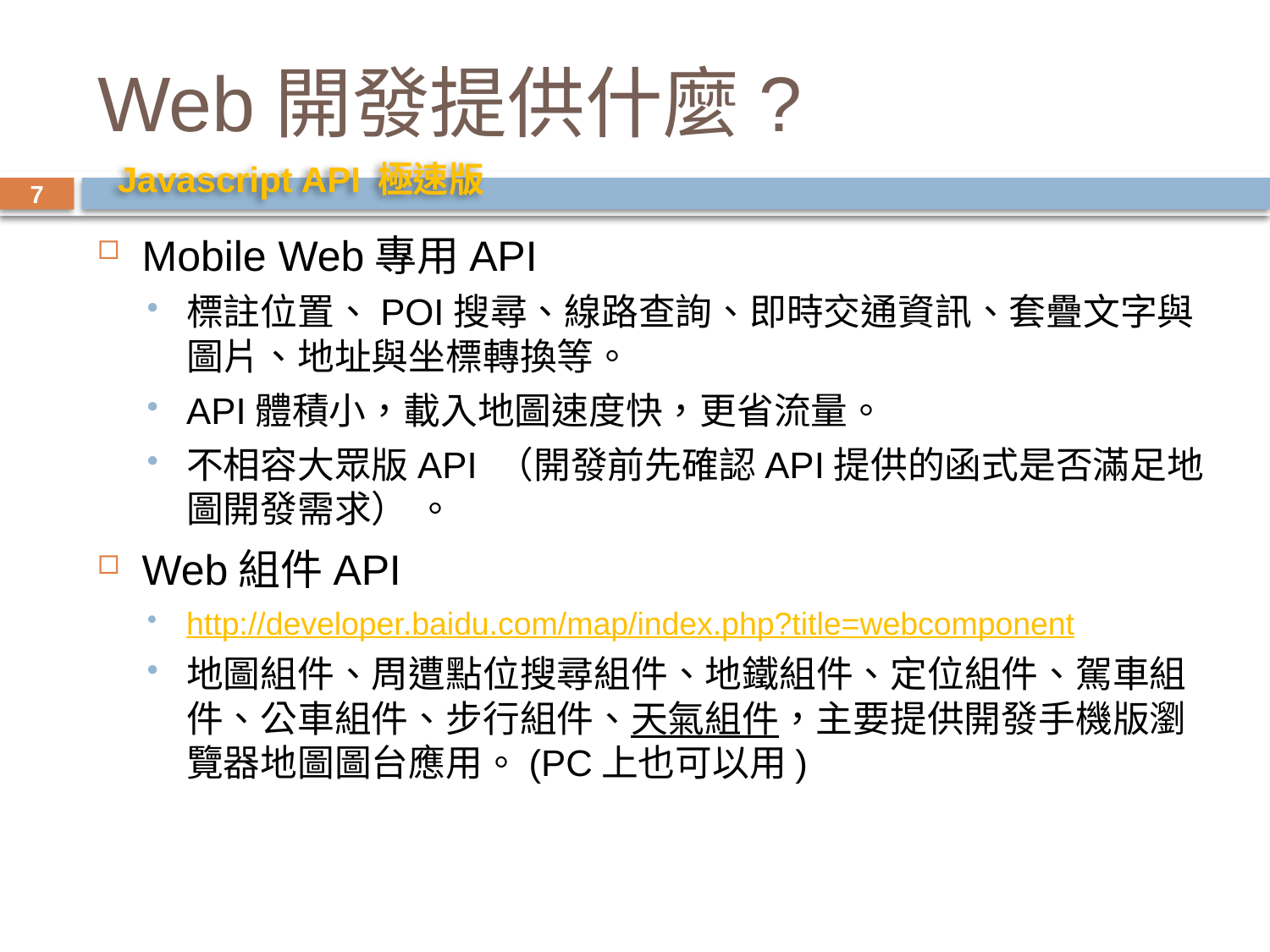

# Web開發提供什麼?
Javascript API 極速版
7
Mobile Web專用API
標註位置、POI搜尋、線路查詢、即時交通資訊、套疊文字與圖片、地址與坐標轉換等。
API體積小，載入地圖速度快，更省流量。
不相容大眾版API （開發前先確認API提供的函式是否滿足地圖開發需求） 。
Web組件API
http://developer.baidu.com/map/index.php?title=webcomponent
地圖組件、周遭點位搜尋組件、地鐵組件、定位組件、駕車組件、公車組件、步行組件、天氣組件，主要提供開發手機版瀏覽器地圖圖台應用。(PC上也可以用)